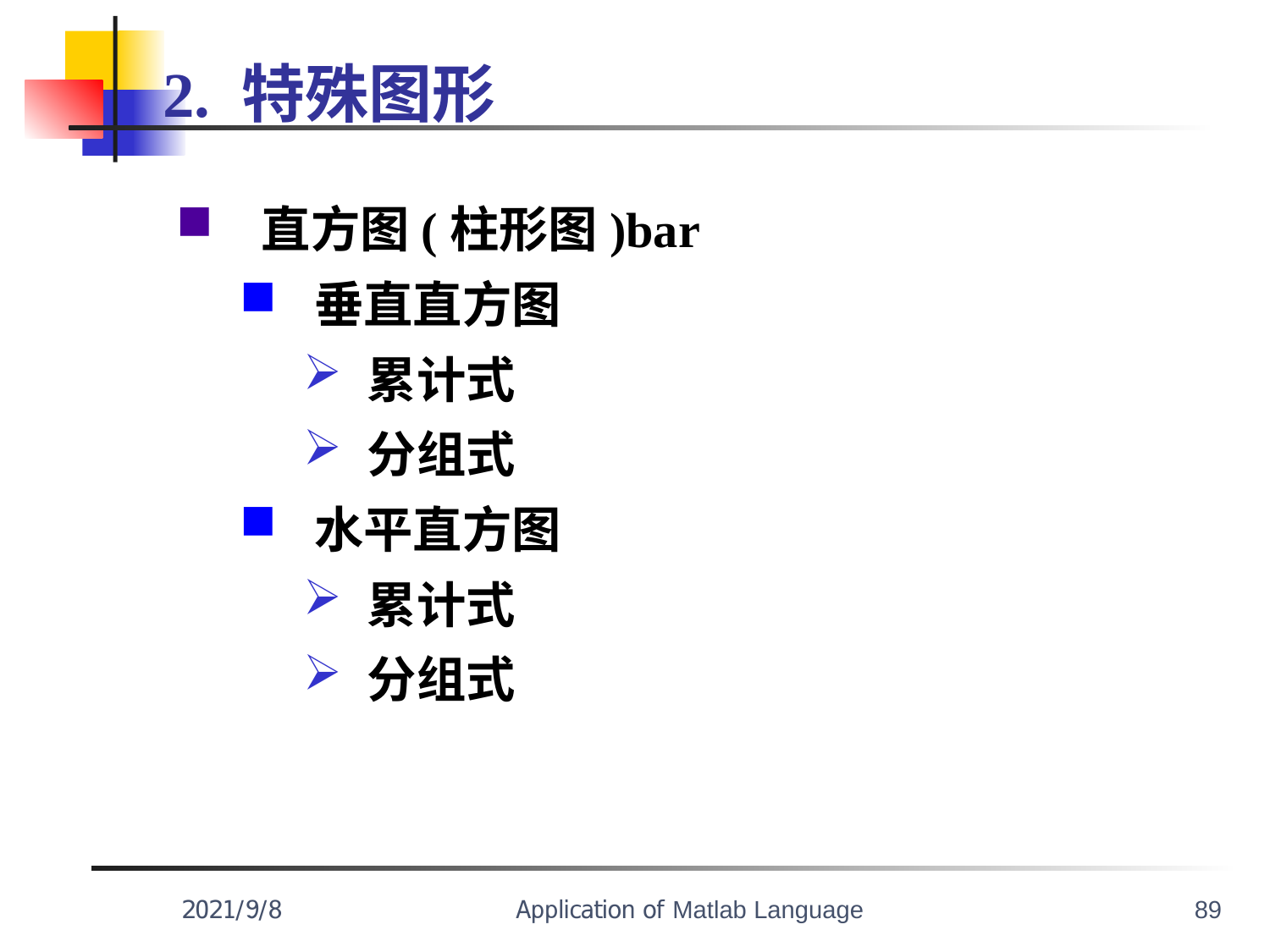

# 2. 特殊图形
直方图(柱形图)bar
垂直直方图
累计式
分组式
水平直方图
累计式
分组式
 2021/9/8
Application of Matlab Language
89